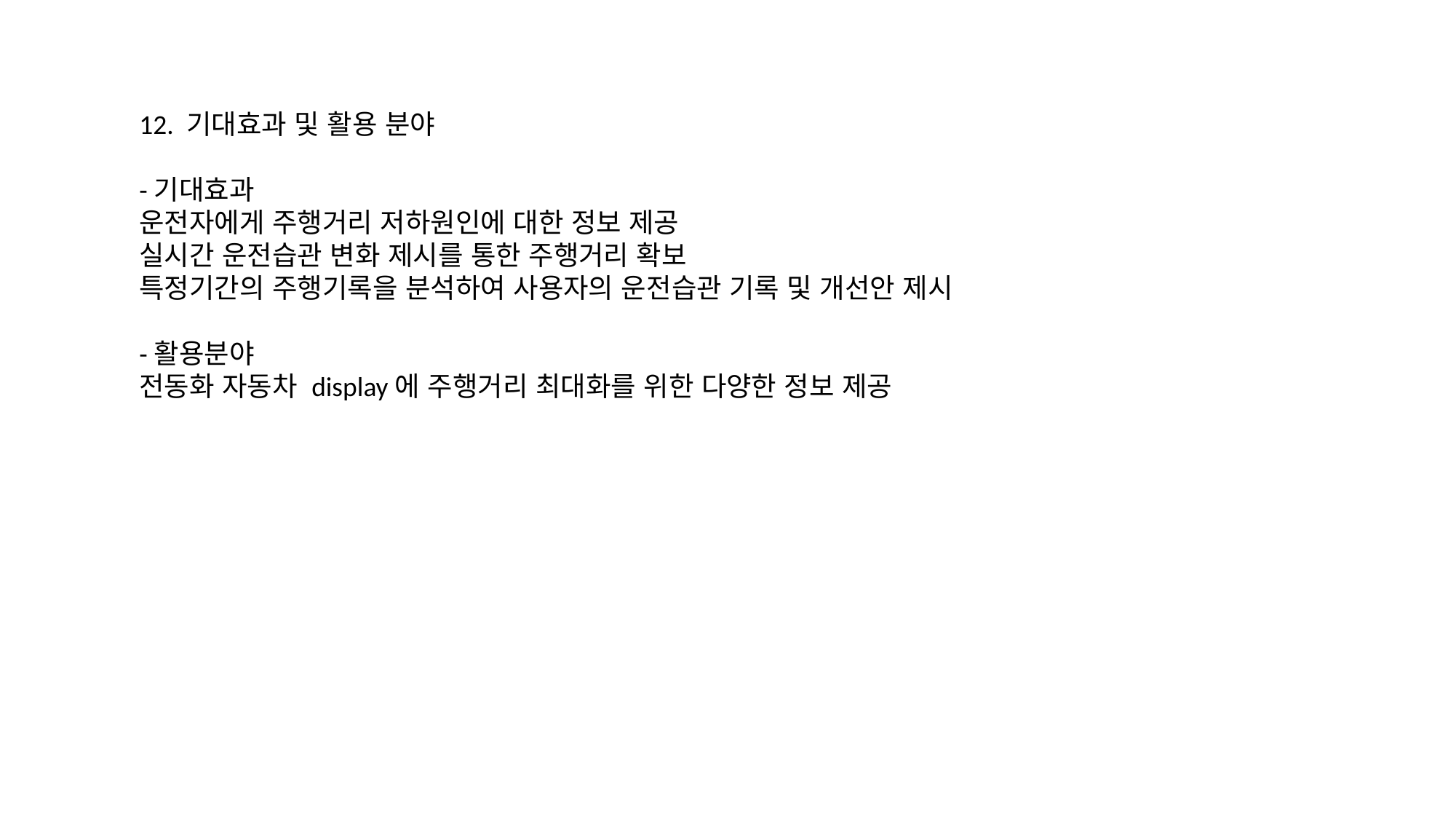

12. 기대효과 및 활용 분야

-기대효과
운전자에게 주행거리 저하원인에 대한 정보 제공
실시간 운전습관 변화 제시를 통한 주행거리 확보
특정기간의 주행기록을 분석하여 사용자의 운전습관 기록 및 개선안 제시

-활용분야
전동화 자동차 display에 주행거리 최대화를 위한 다양한 정보 제공